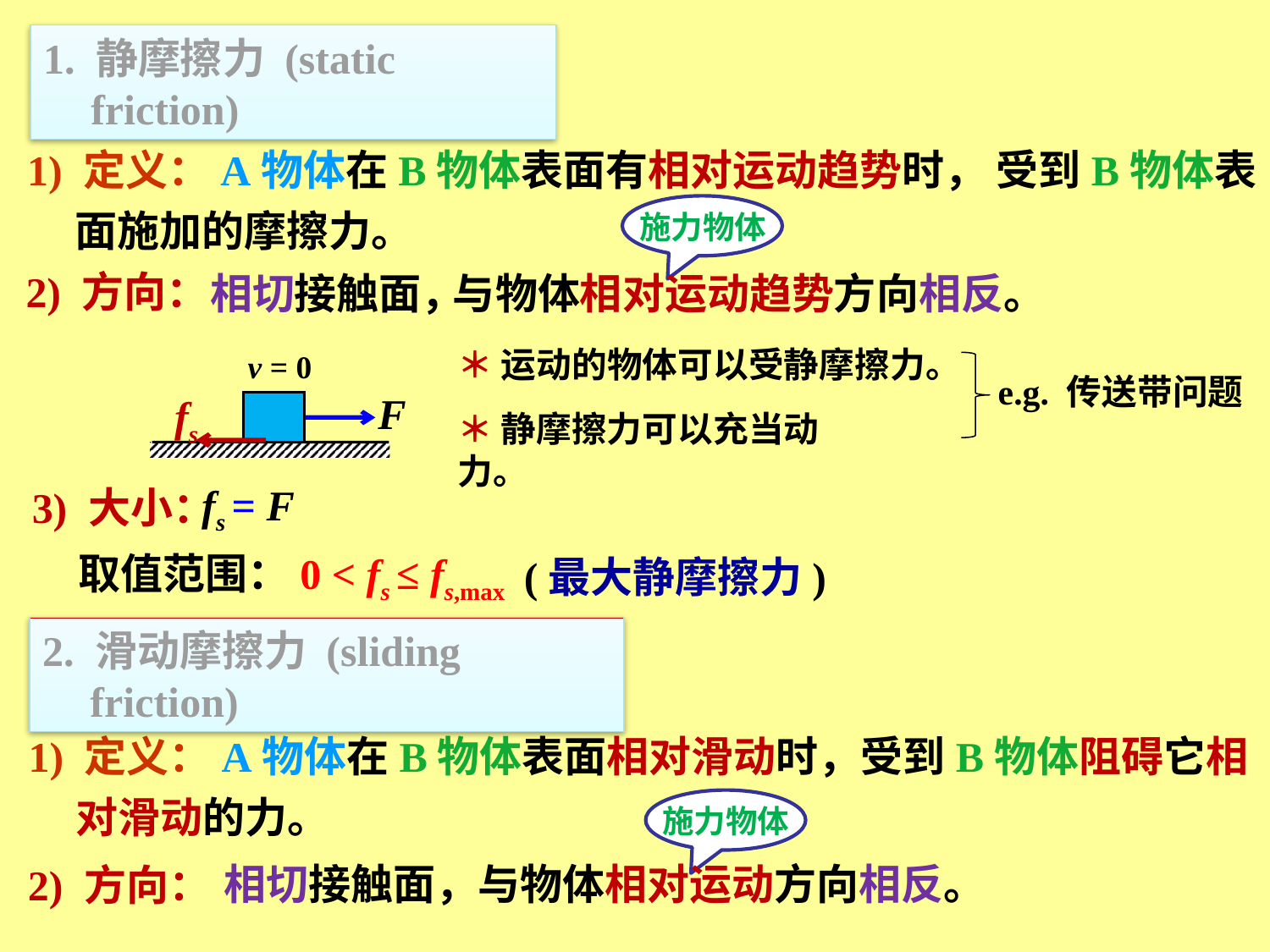

1. 静摩擦力 (static friction)
1) 定义：A物体在B物体表面有相对运动趋势时， 受到B物体表面施加的摩擦力。

施力物体
2) 方向：
与物体相对运动趋势方向相反。
相切接触面，
＊ 运动的物体可以受静摩擦力。
v = 0
F

fs

e.g. 传送带问题
＊ 静摩擦力可以充当动力。
fs = F
3) 大小：
取值范围：0 < fs ≤ fs,max
(最大静摩擦力)
2. 滑动摩擦力 (sliding friction)
1) 定义：A物体在B物体表面相对滑动时，受到B物体阻碍它相对滑动的力。

施力物体
相切接触面，与物体相对运动方向相反。
2) 方向：